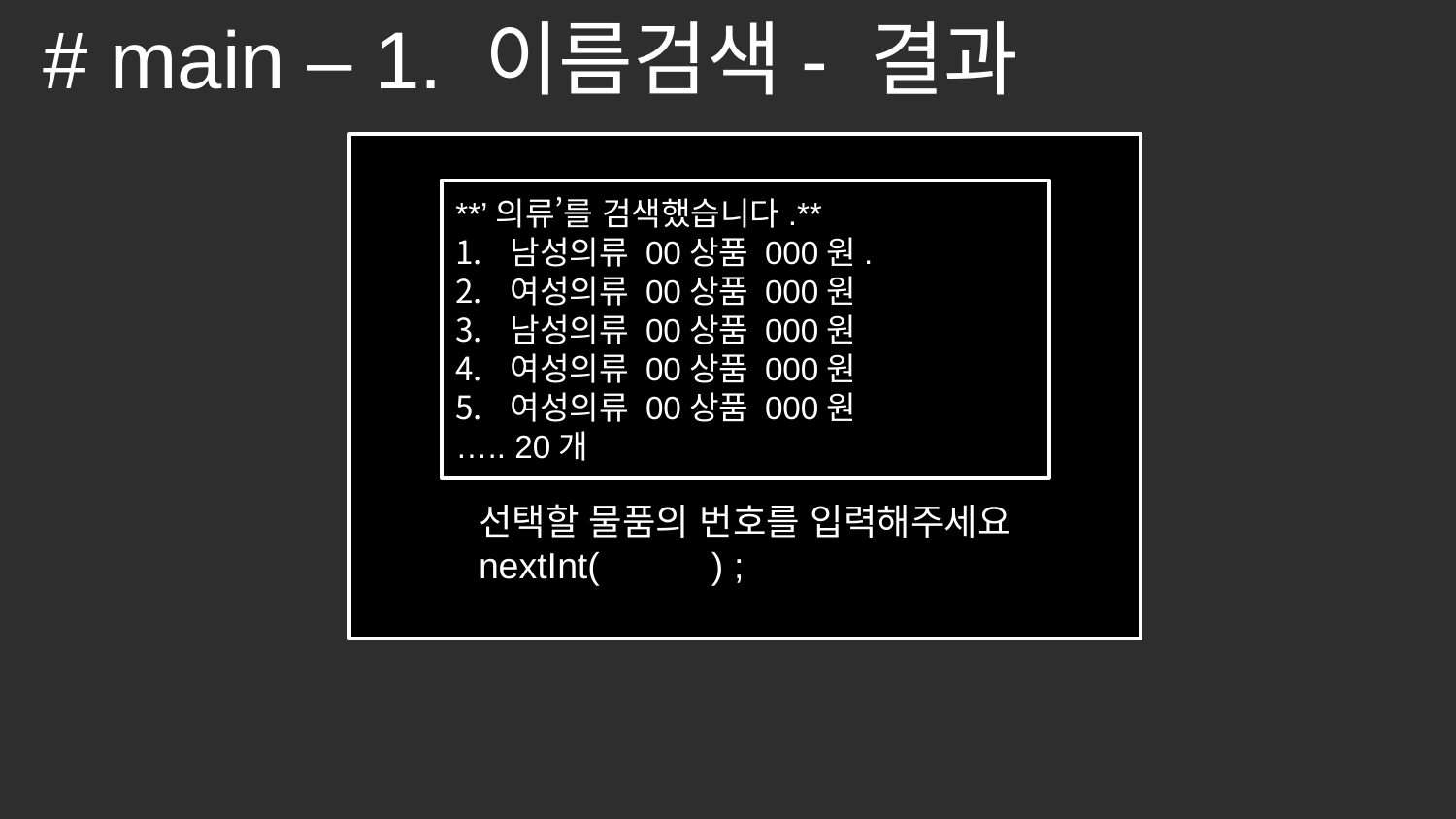

# main – 1. 이름검색- 결과

**’의류’를 검색했습니다.**
남성의류 00상품 000원.
여성의류 00상품 000원
남성의류 00상품 000원
여성의류 00상품 000원
여성의류 00상품 000원
….. 20개
선택할 물품의 번호를 입력해주세요
nextInt(           ) ;